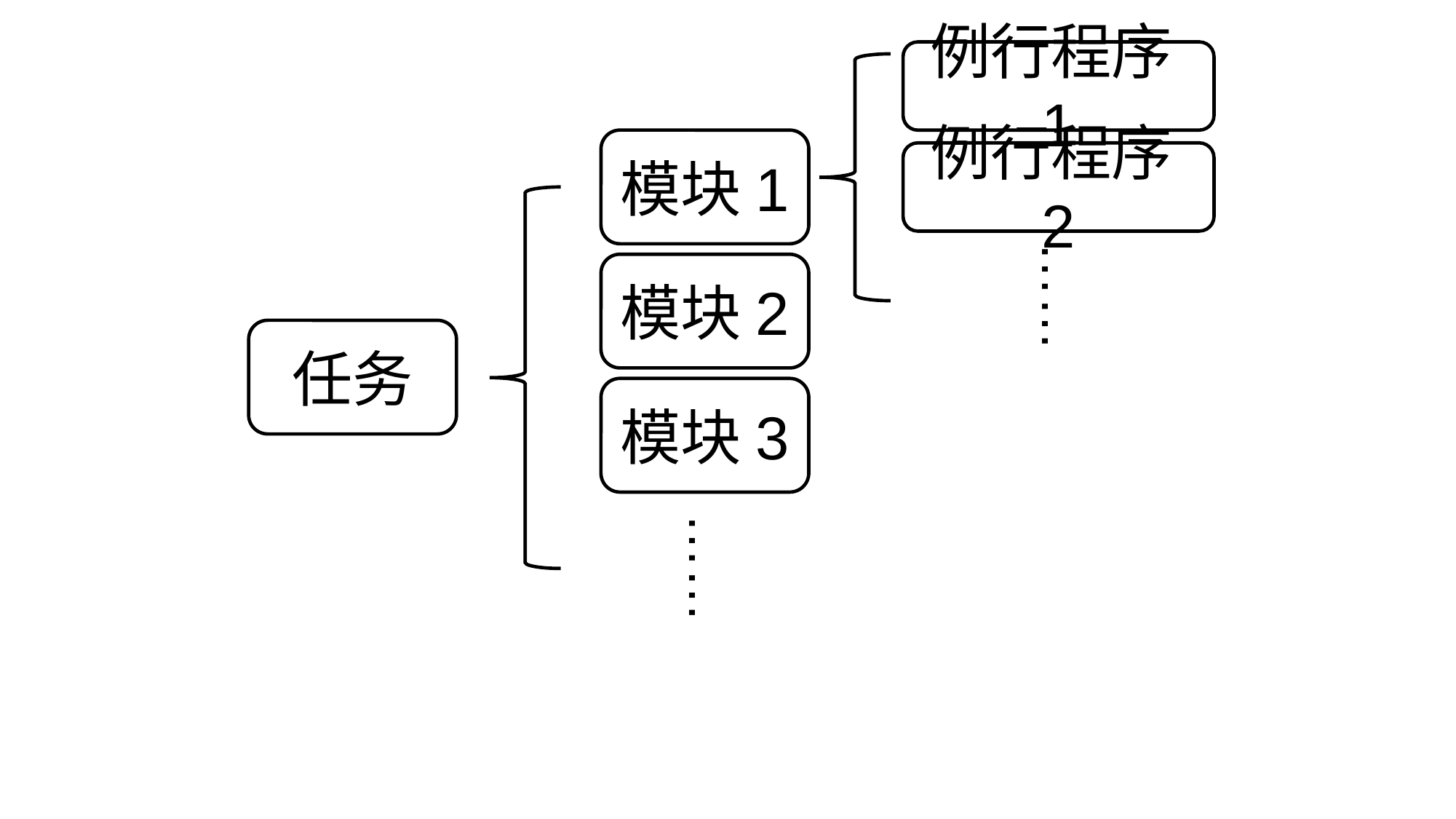

例行程序1

模块1
例行程序2

……
模块2
任务
模块3
……